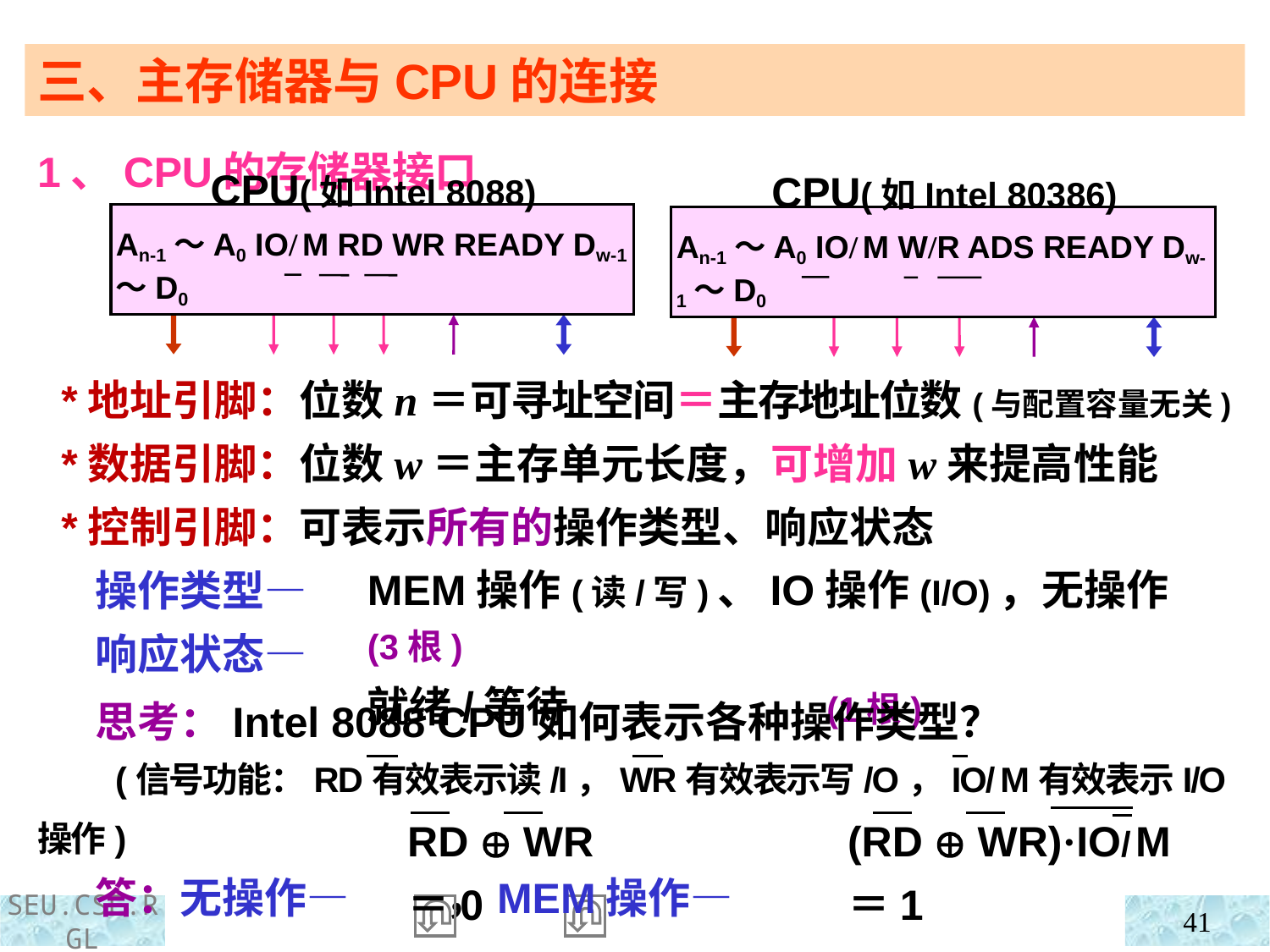

三、主存储器与CPU的连接
1、CPU的存储器接口
CPU(如Intel 8088)
An-1～A0 IO/ M RD WR READY Dw-1～D0

CPU(如Intel 80386)
An-1～A0 IO/ M W/R ADS READY Dw-1～D0

  *地址引脚：位数n＝可寻址空间＝主存地址位数(与配置容量无关)
  *数据引脚：位数w＝主存单元长度，可增加w来提高性能
  *控制引脚：可表示所有的操作类型、响应状态
     操作类型—
     响应状态—
MEM操作(读/写)、IO操作(I/O)，无操作  (3根)
就绪/等待                          (1根)
     思考：Intel 8088 CPU如何表示各种操作类型？
        (信号功能：RD有效表示读/I，WR有效表示写/O，IO/ M有效表示I/O操作)
     答：无操作—          ，MEM操作—
RD ⊕ WR＝0
(RD ⊕ WR)·IO/ M ＝1

41